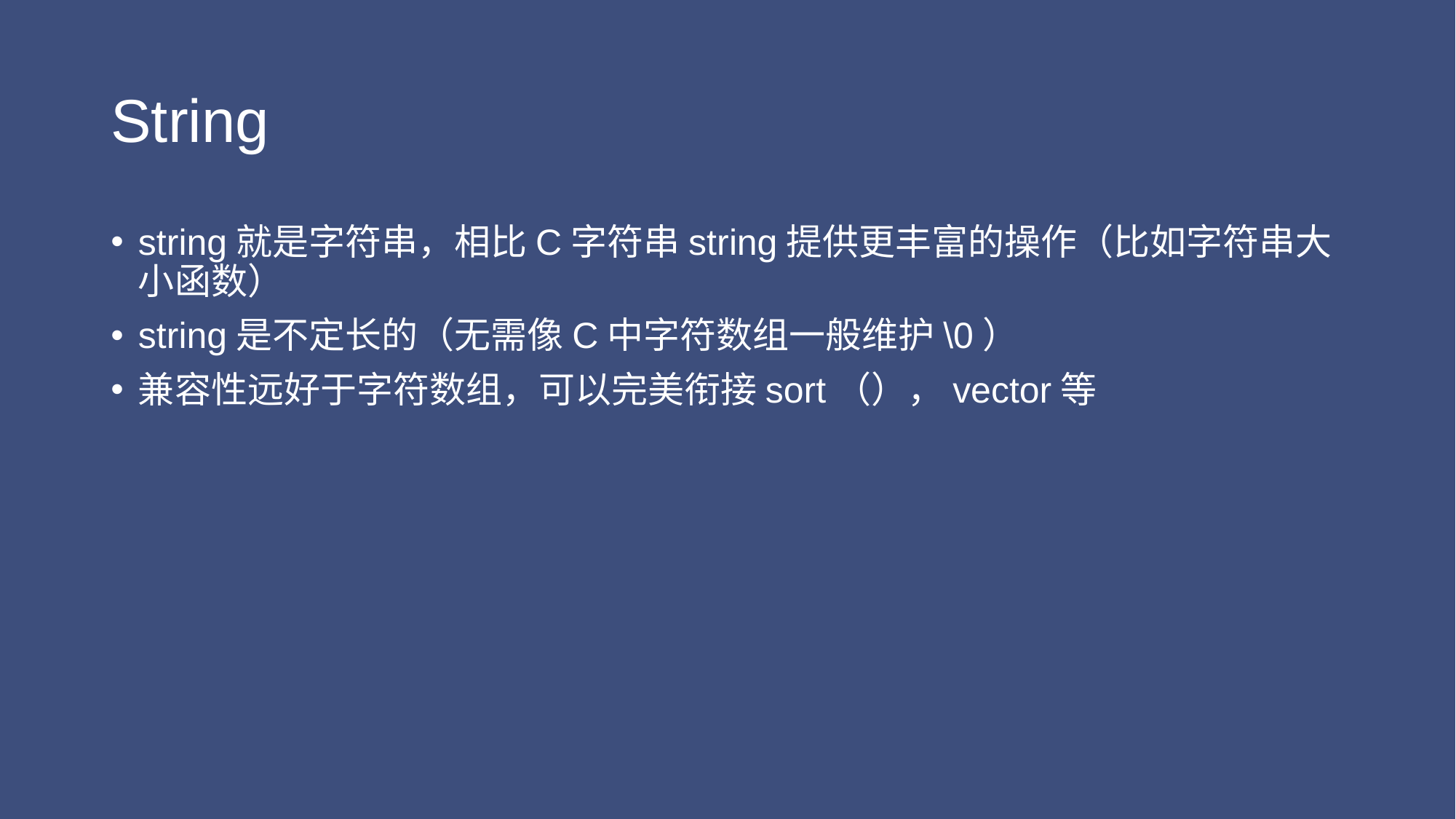

# String
string就是字符串，相比C字符串string提供更丰富的操作（比如字符串大小函数）
string是不定长的（无需像C中字符数组一般维护\0）
兼容性远好于字符数组，可以完美衔接sort（），vector等